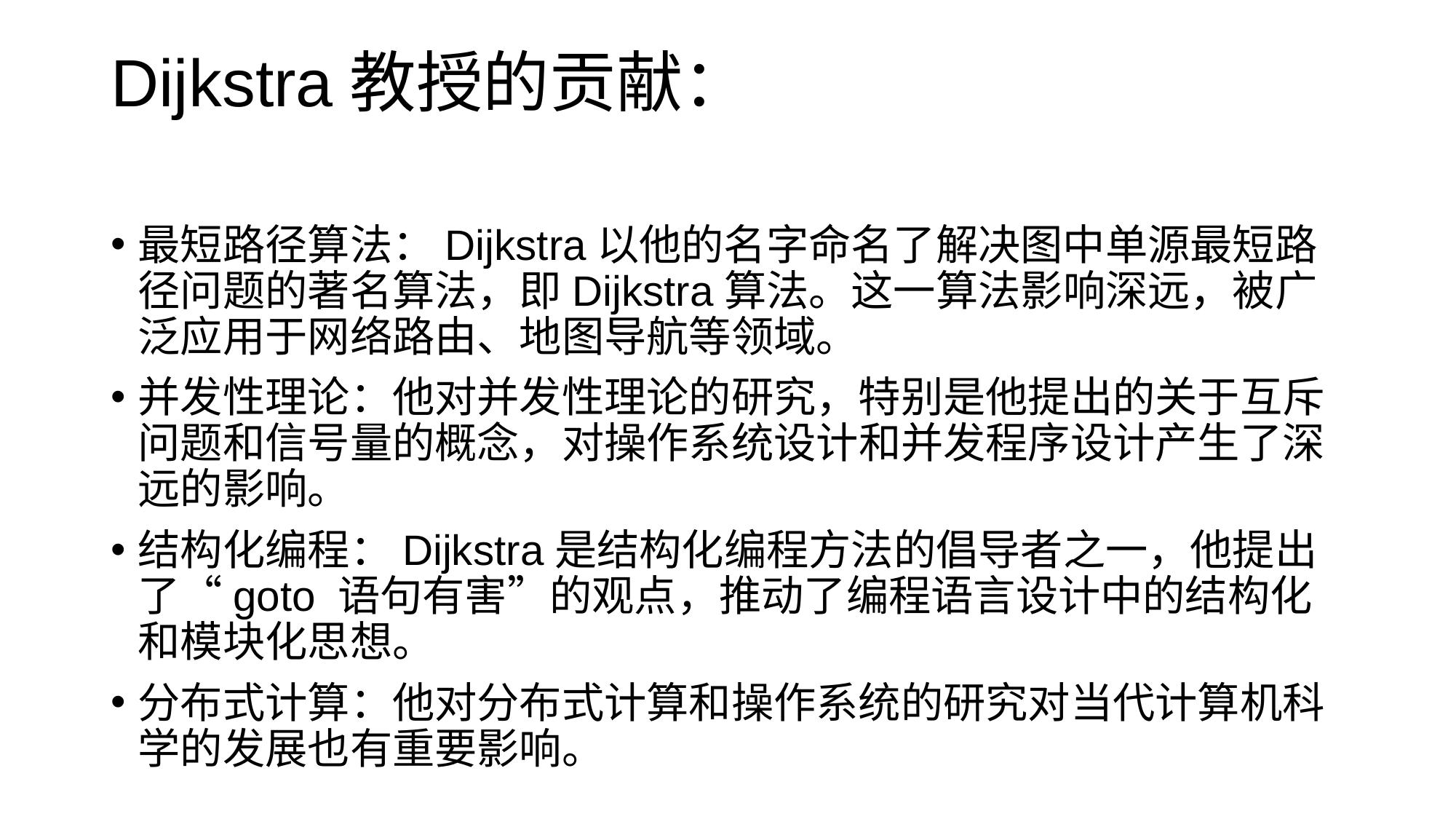

# Dijkstra教授的贡献：
最短路径算法：Dijkstra以他的名字命名了解决图中单源最短路径问题的著名算法，即Dijkstra算法。这一算法影响深远，被广泛应用于网络路由、地图导航等领域。
并发性理论：他对并发性理论的研究，特别是他提出的关于互斥问题和信号量的概念，对操作系统设计和并发程序设计产生了深远的影响。
结构化编程：Dijkstra是结构化编程方法的倡导者之一，他提出了“goto 语句有害”的观点，推动了编程语言设计中的结构化和模块化思想。
分布式计算：他对分布式计算和操作系统的研究对当代计算机科学的发展也有重要影响。